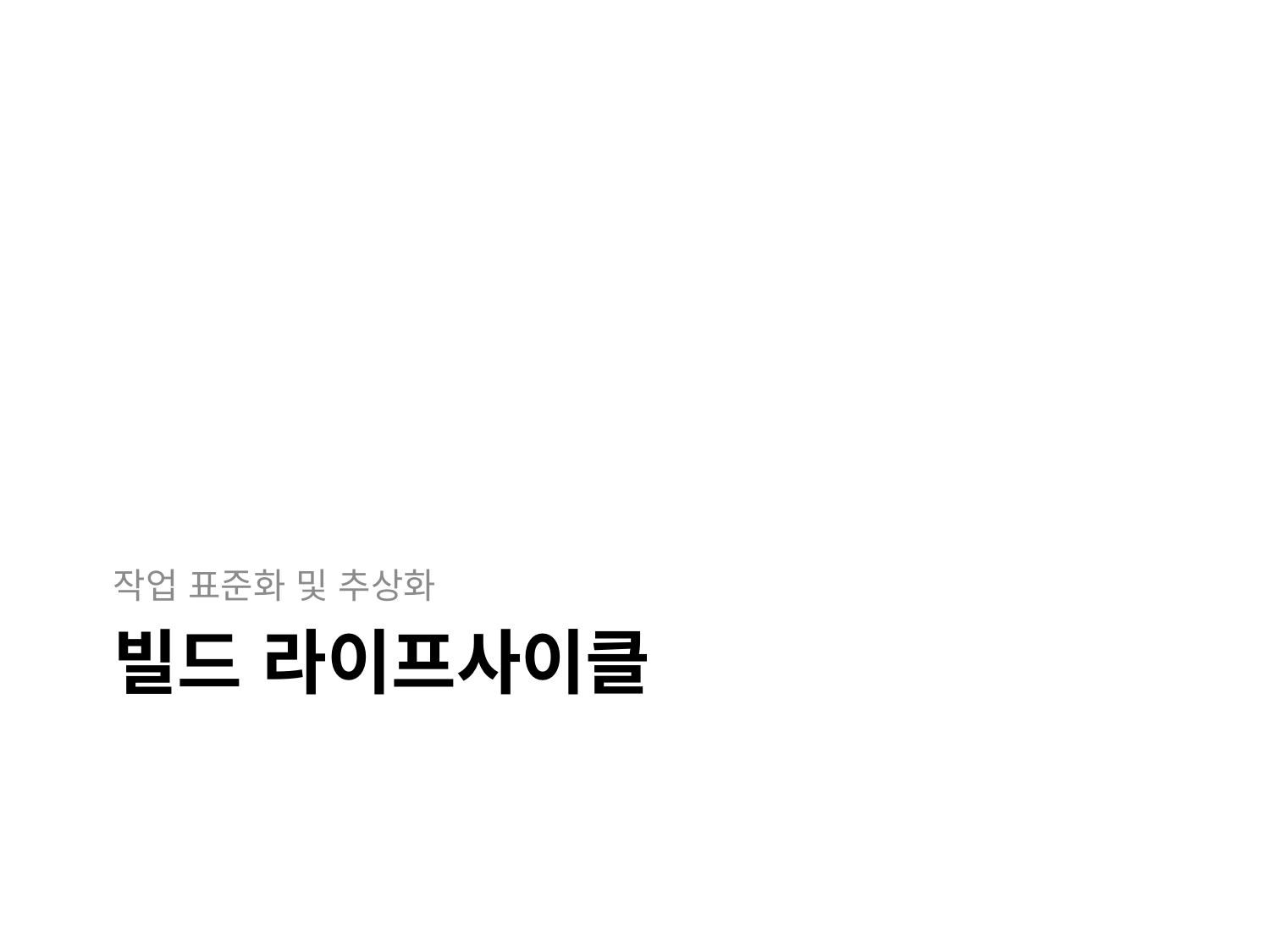

작업 표준화 및 추상화
# 빌드 라이프사이클